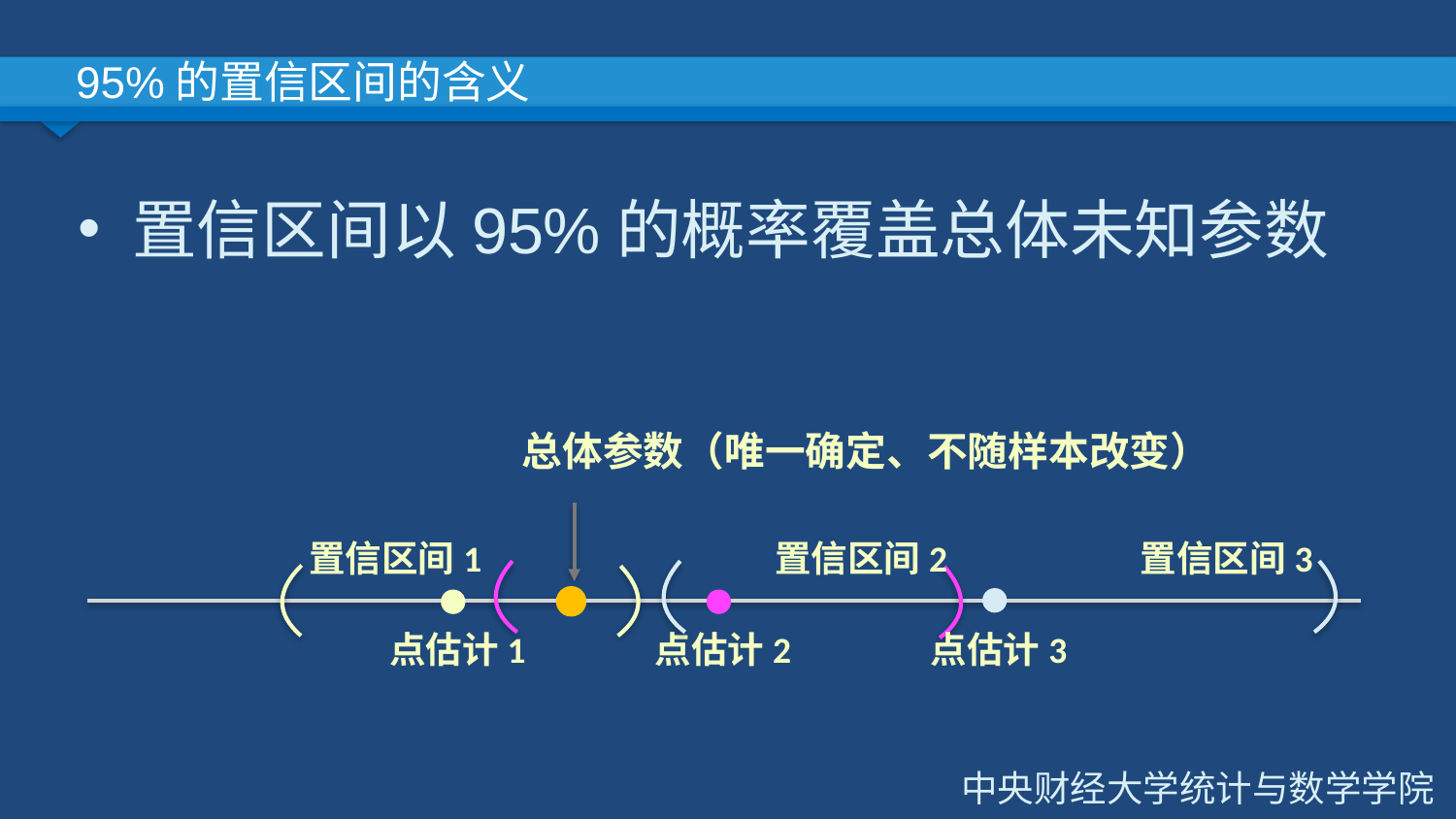

# 95%的置信区间的含义
置信区间以95%的概率覆盖总体未知参数
总体参数（唯一确定、不随样本改变）

置信区间1

点估计1
置信区间2

点估计2
置信区间3

点估计3